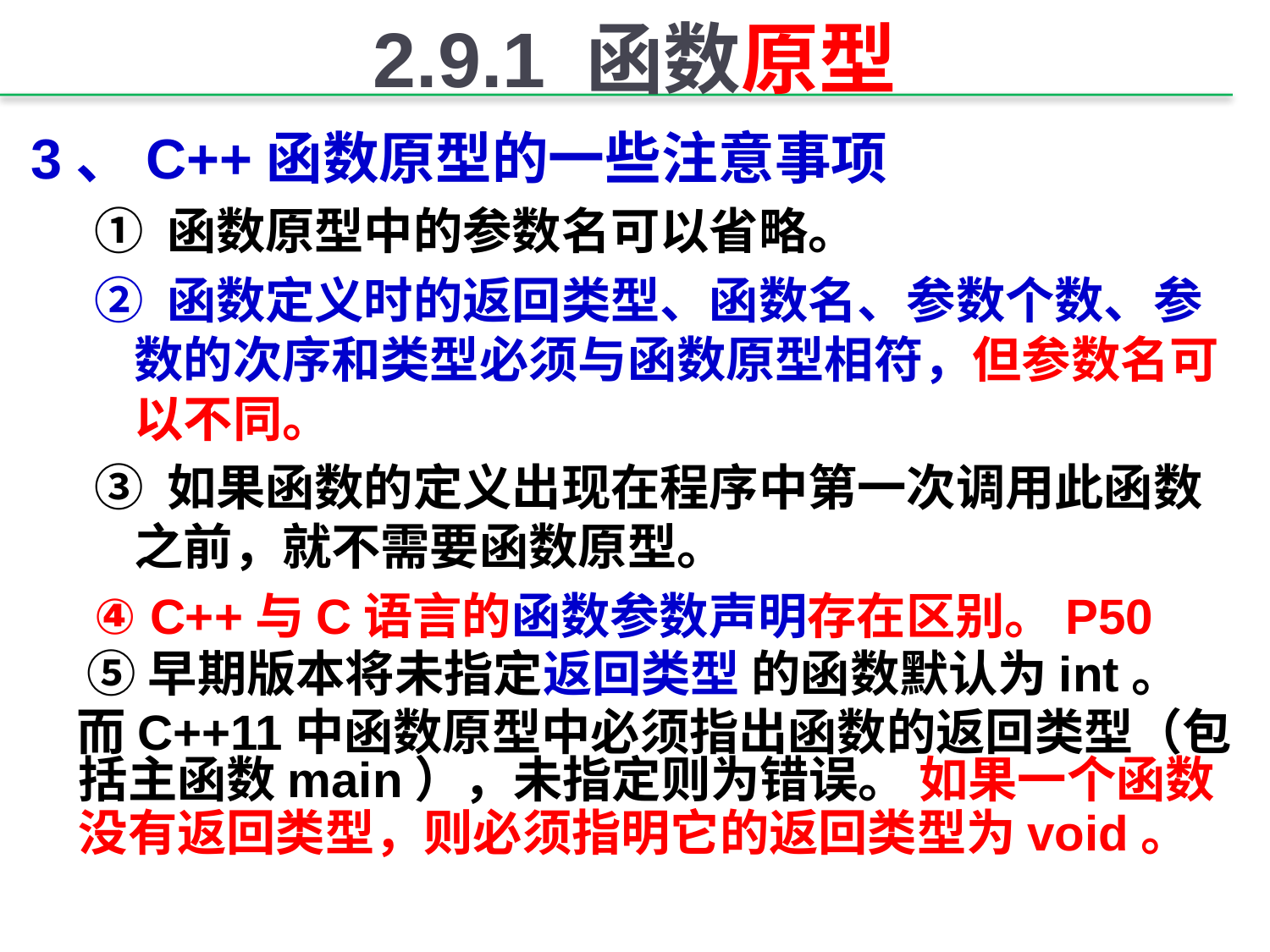

# 2.9.1 函数原型
3、C++函数原型的一些注意事项
① 函数原型中的参数名可以省略。
② 函数定义时的返回类型、函数名、参数个数、参数的次序和类型必须与函数原型相符，但参数名可以不同。
③ 如果函数的定义出现在程序中第一次调用此函数之前，就不需要函数原型。
④ C++与C语言的函数参数声明存在区别。P50
     ⑤早期版本将未指定返回类型 的函数默认为int。
   而C++11中函数原型中必须指出函数的返回类型（包括主函数main），未指定则为错误。 如果一个函数没有返回类型，则必须指明它的返回类型为void。